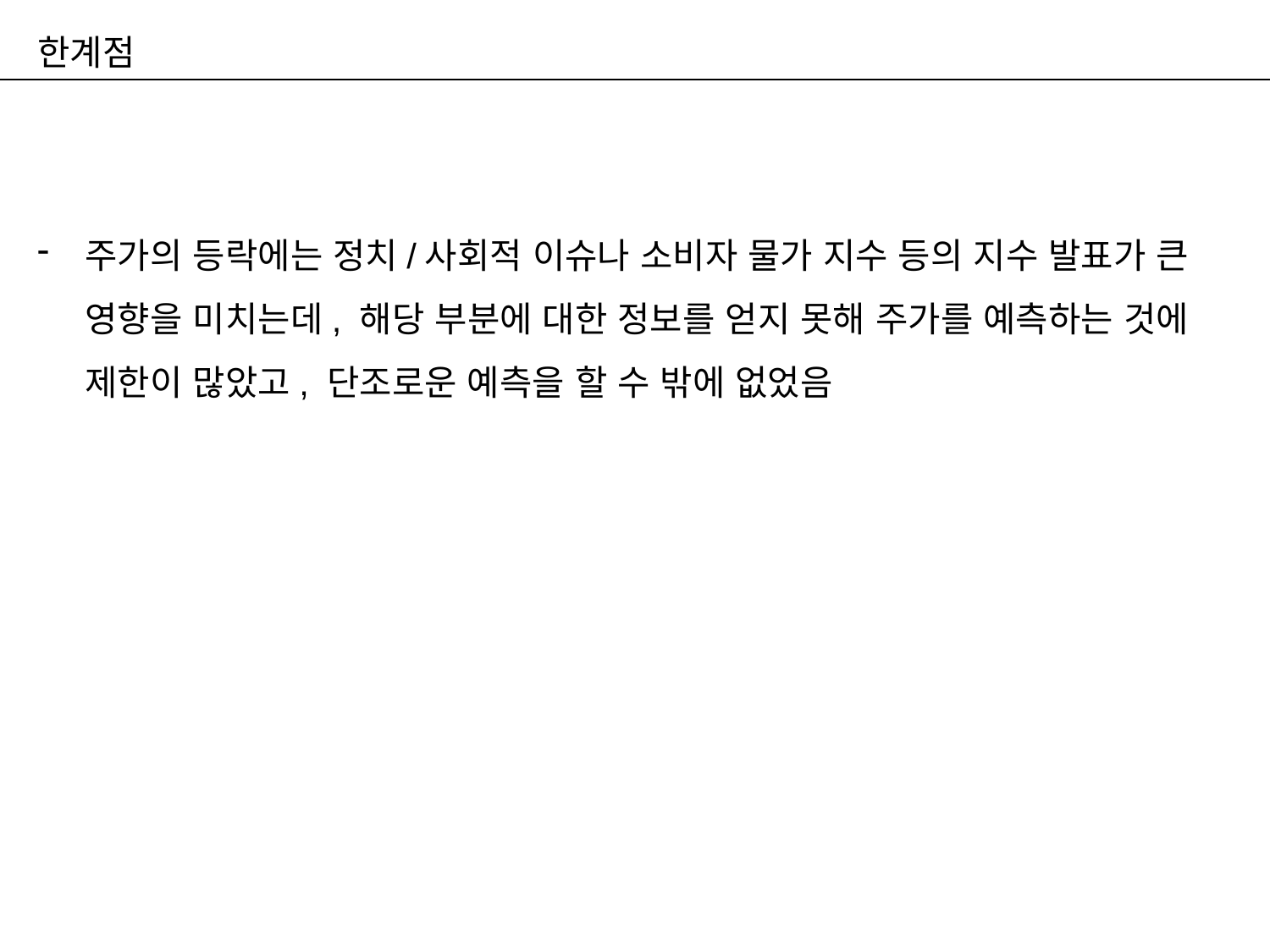

한계점
주가의 등락에는 정치/사회적 이슈나 소비자 물가 지수 등의 지수 발표가 큰 영향을 미치는데, 해당 부분에 대한 정보를 얻지 못해 주가를 예측하는 것에 제한이 많았고, 단조로운 예측을 할 수 밖에 없었음